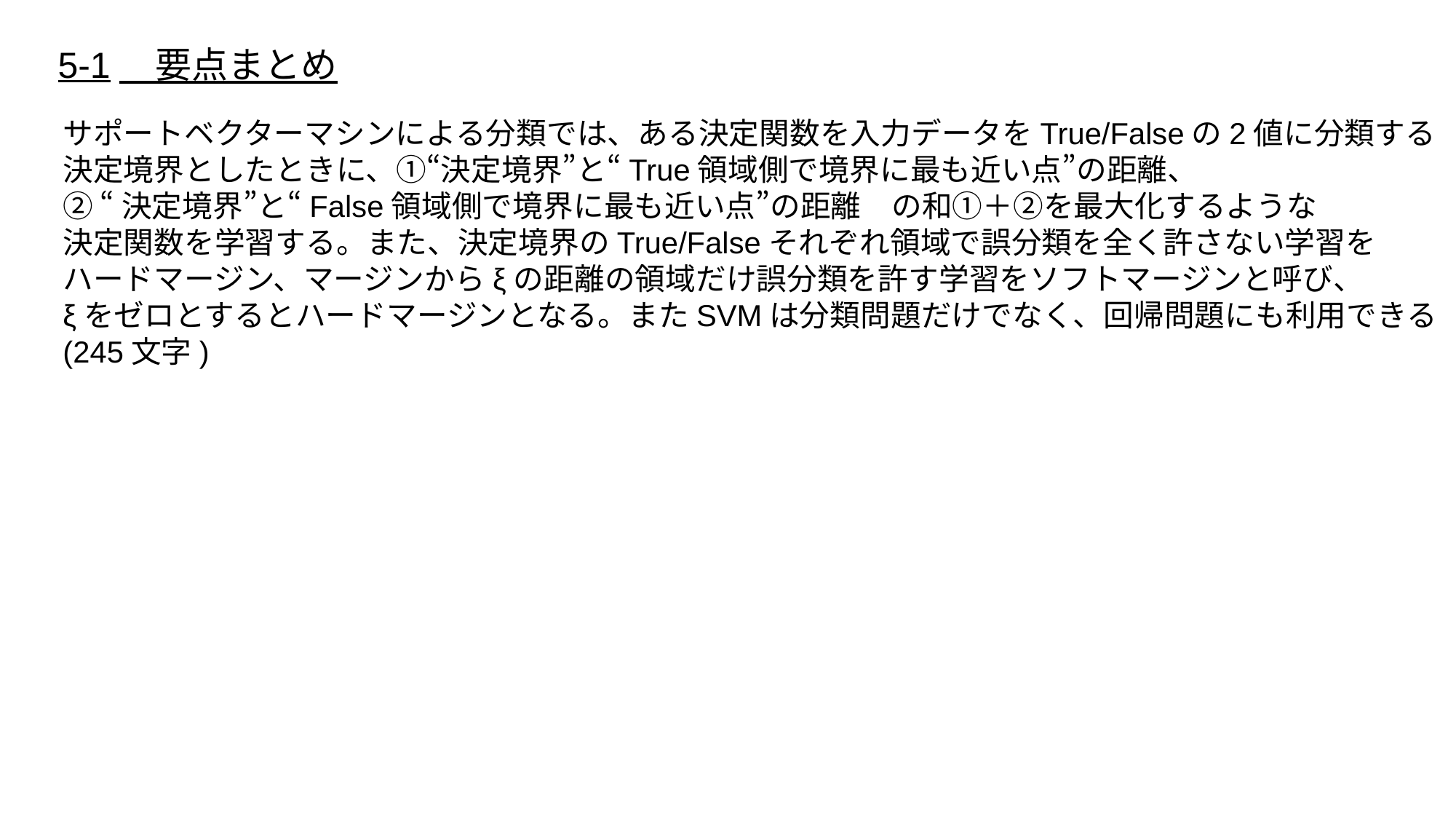

5-1　要点まとめ
サポートベクターマシンによる分類では、ある決定関数を入力データをTrue/Falseの2値に分類する
決定境界としたときに、①“決定境界”と“True領域側で境界に最も近い点”の距離、
② “決定境界”と“False領域側で境界に最も近い点”の距離　の和①＋②を最大化するような
決定関数を学習する。また、決定境界のTrue/Falseそれぞれ領域で誤分類を全く許さない学習を
ハードマージン、マージンからξの距離の領域だけ誤分類を許す学習をソフトマージンと呼び、
ξをゼロとするとハードマージンとなる。またSVMは分類問題だけでなく、回帰問題にも利用できる
(245文字)